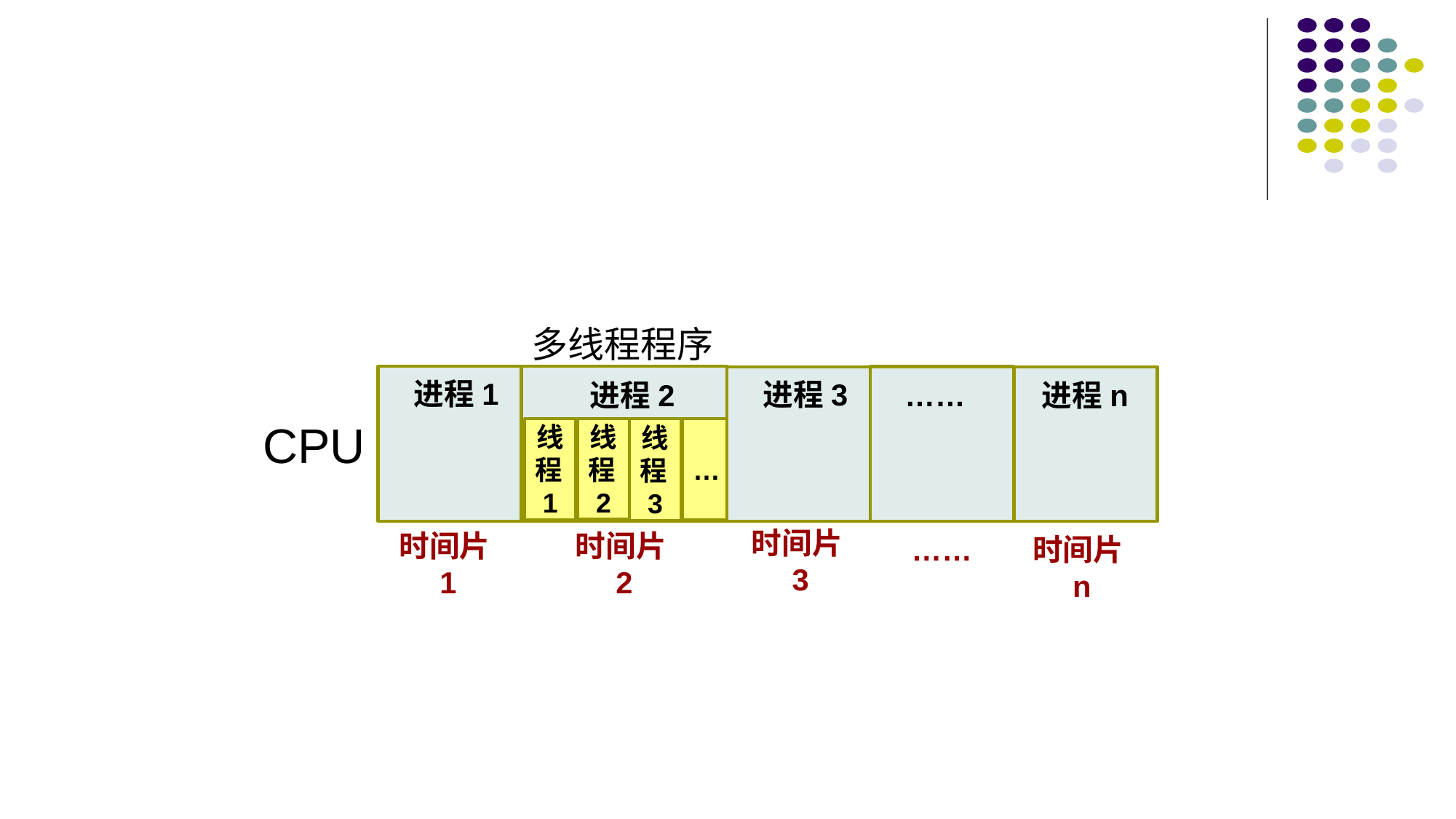

#

多线程程序

进程1
进程3
进程2
进程n
……
CPU
线程1
线程2
…
线程3
时间片3
时间片1
时间片2
……
时间片n
9